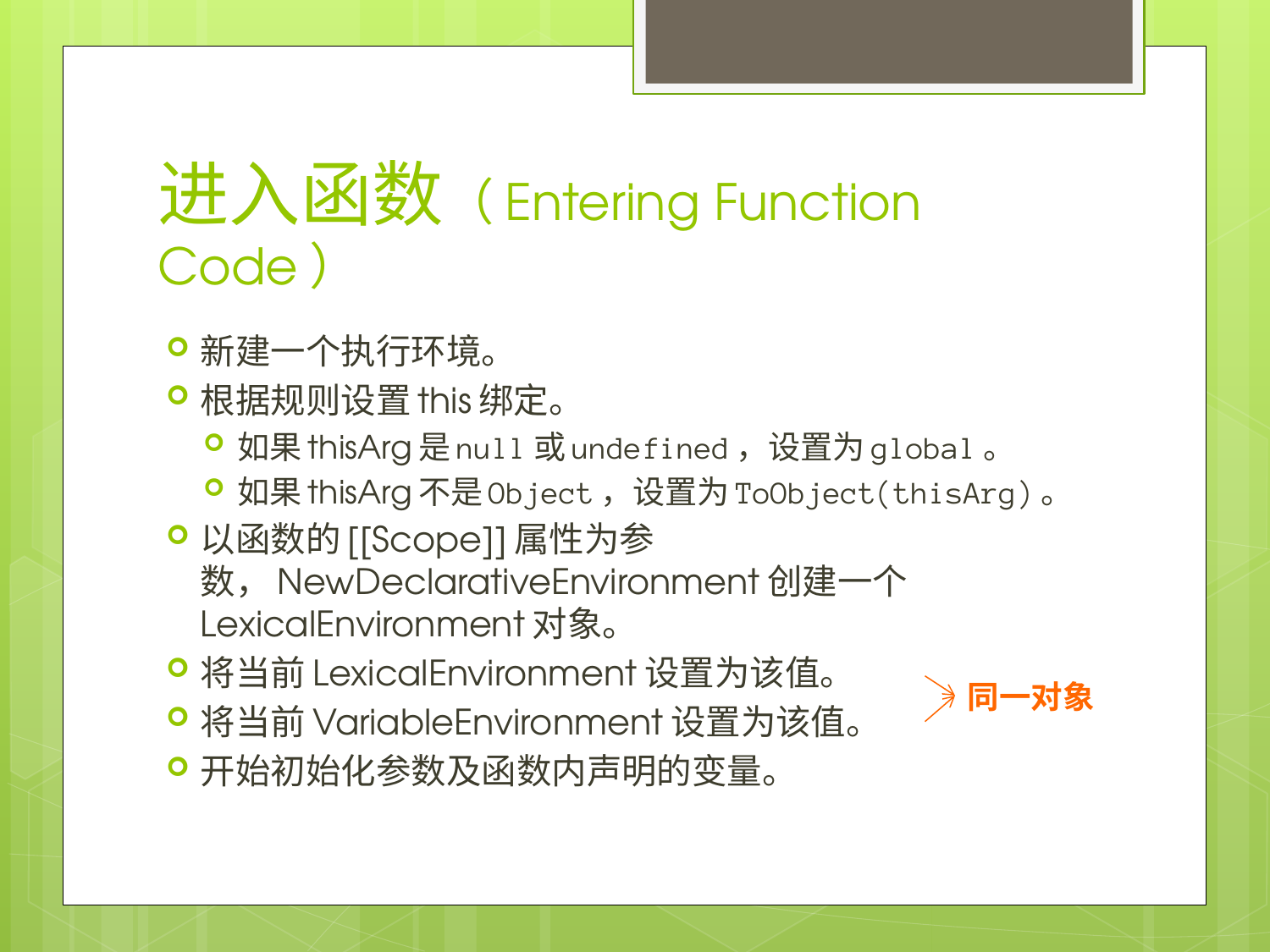

# 进入函数（Entering Function Code）
新建一个执行环境。
根据规则设置this绑定。
如果thisArg是null或undefined，设置为global。
如果thisArg不是Object，设置为ToObject(thisArg)。
以函数的[[Scope]]属性为参数，NewDeclarativeEnvironment创建一个LexicalEnvironment对象。
将当前LexicalEnvironment设置为该值。
将当前VariableEnvironment设置为该值。
开始初始化参数及函数内声明的变量。
同一对象